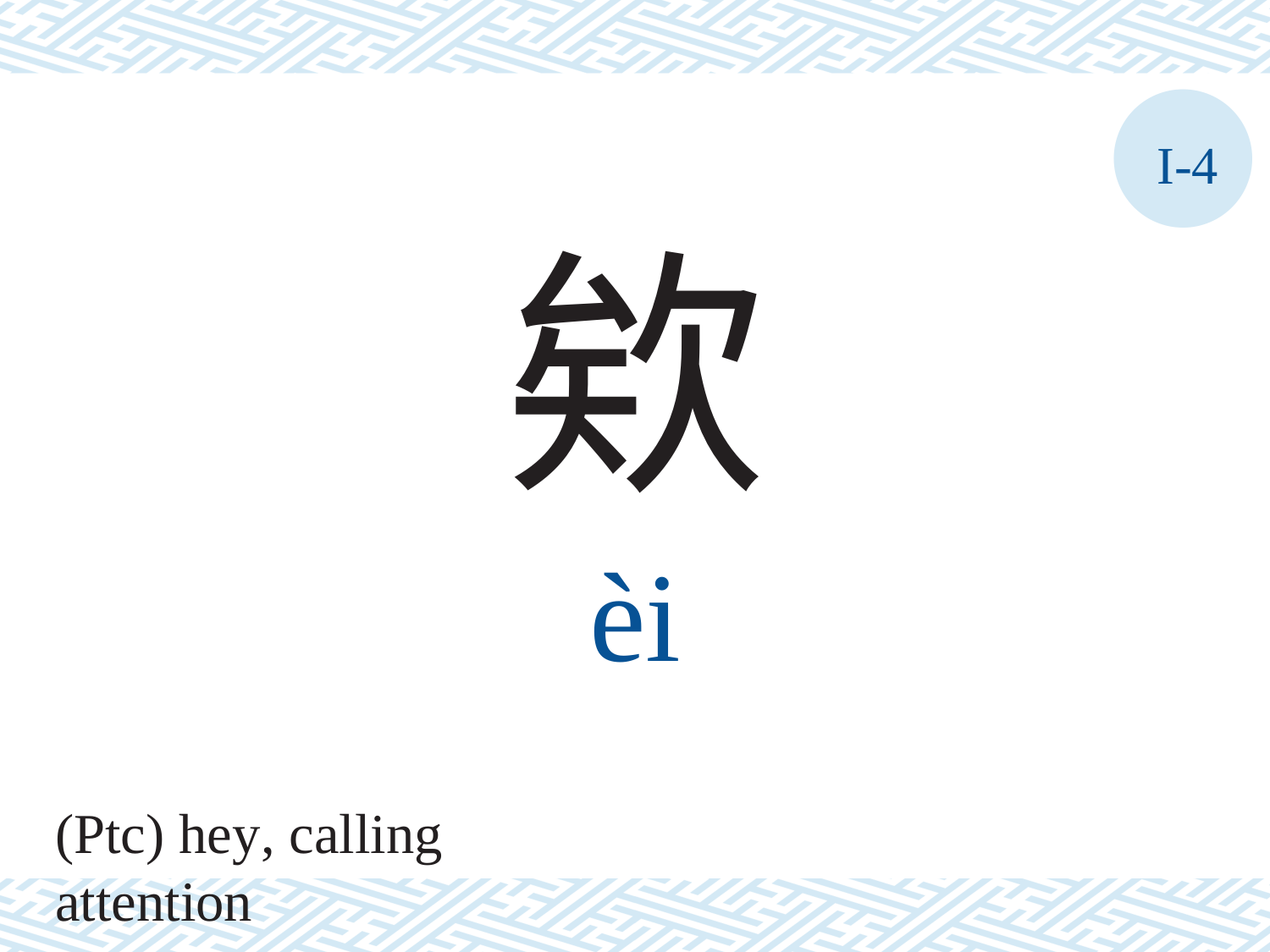

I-4
欸
èi
(Ptc) hey, calling attention